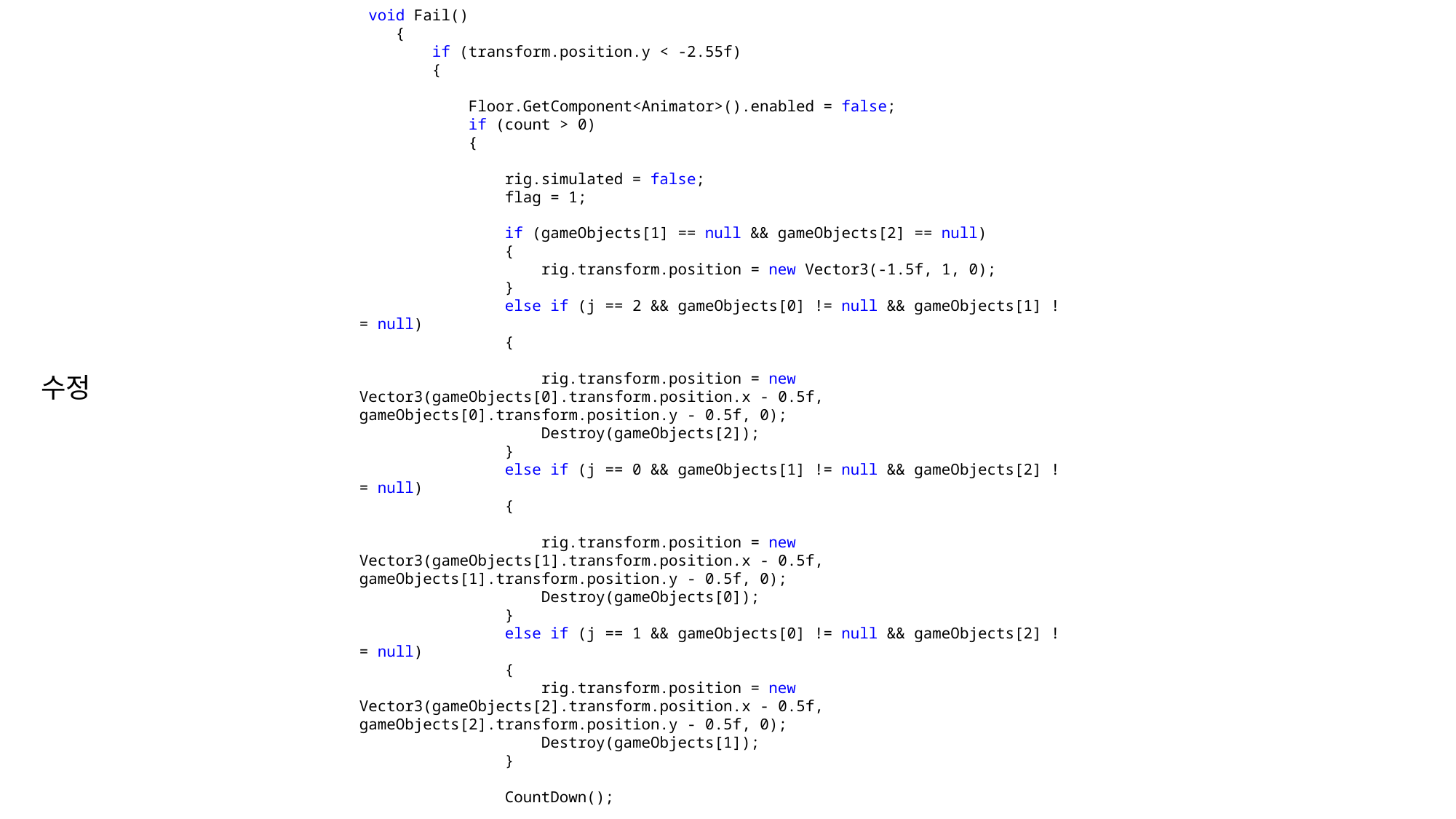

void Fail()
    {
        if (transform.position.y < -2.55f)
        {

            Floor.GetComponent<Animator>().enabled = false;
            if (count > 0)
            {

                rig.simulated = false;
                flag = 1;

                if (gameObjects[1] == null && gameObjects[2] == null)
                {
                    rig.transform.position = new Vector3(-1.5f, 1, 0);
                }
                else if (j == 2 && gameObjects[0] != null && gameObjects[1] != null)
                {

                    rig.transform.position = new Vector3(gameObjects[0].transform.position.x - 0.5f, gameObjects[0].transform.position.y - 0.5f, 0);
                    Destroy(gameObjects[2]);
                }
                else if (j == 0 && gameObjects[1] != null && gameObjects[2] != null)
                {

                    rig.transform.position = new Vector3(gameObjects[1].transform.position.x - 0.5f, gameObjects[1].transform.position.y - 0.5f, 0);
                    Destroy(gameObjects[0]);
                }
                else if (j == 1 && gameObjects[0] != null && gameObjects[2] != null)
                {
                    rig.transform.position = new Vector3(gameObjects[2].transform.position.x - 0.5f, gameObjects[2].transform.position.y - 0.5f, 0);
                    Destroy(gameObjects[1]);
                }

                CountDown();

            }
            else
            {
                GameOver();
            }
        }

    }
수정